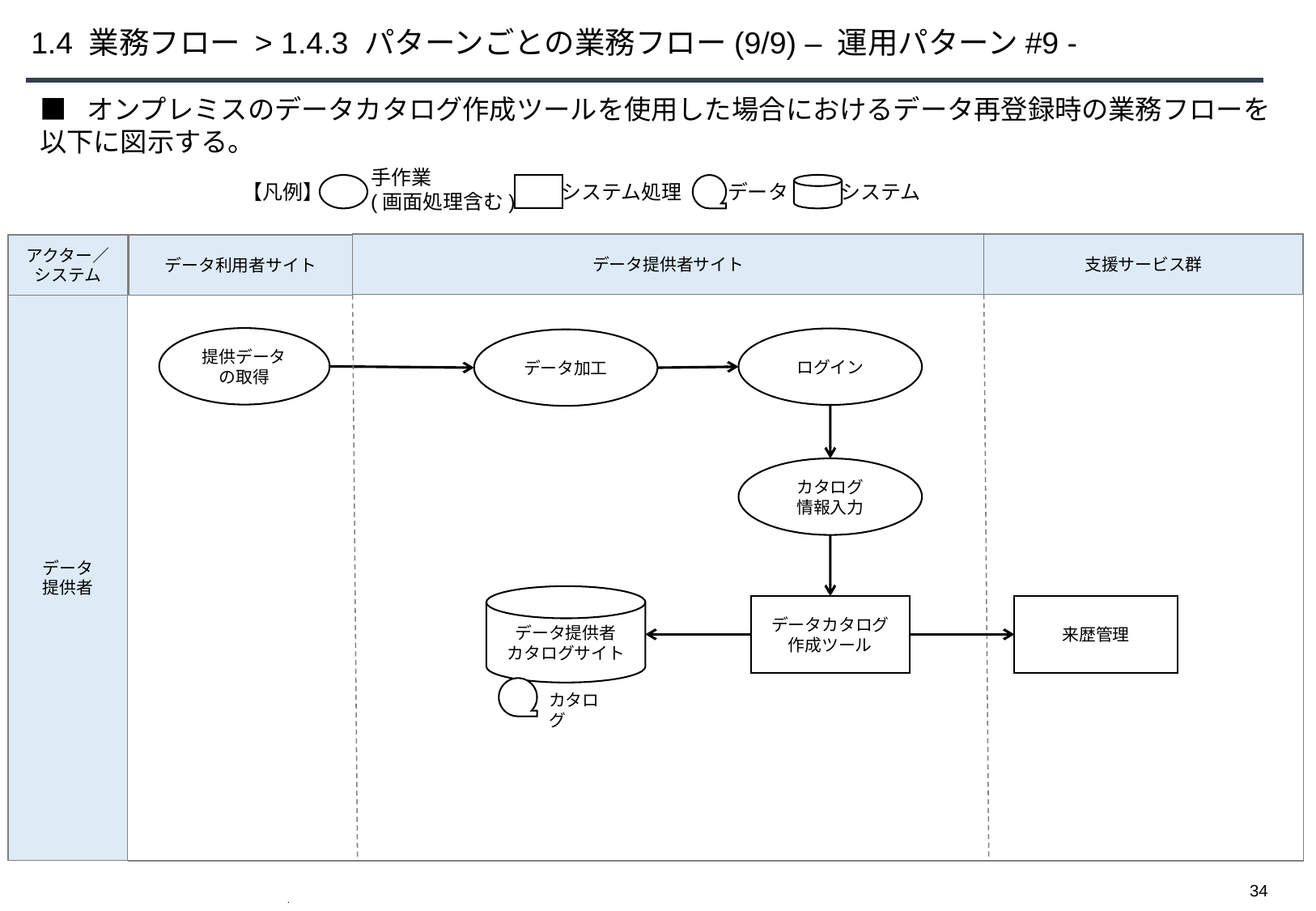

# 1.4 業務フロー > 1.4.3 パターンごとの業務フロー(9/9) – 運用パターン#9 -
■ オンプレミスのデータカタログ作成ツールを使用した場合におけるデータ再登録時の業務フローを以下に図示する。
手作業
(画面処理含む)
【凡例】
システム処理
データ
システム

支援サービス群
データ提供者サイト
アクター／
システム
データ利用者サイト
データ
提供者
提供データの取得
ログイン
データ加工
カタログ
情報入力
データ提供者
カタログサイト
データカタログ
作成ツール
来歴管理

カタログ